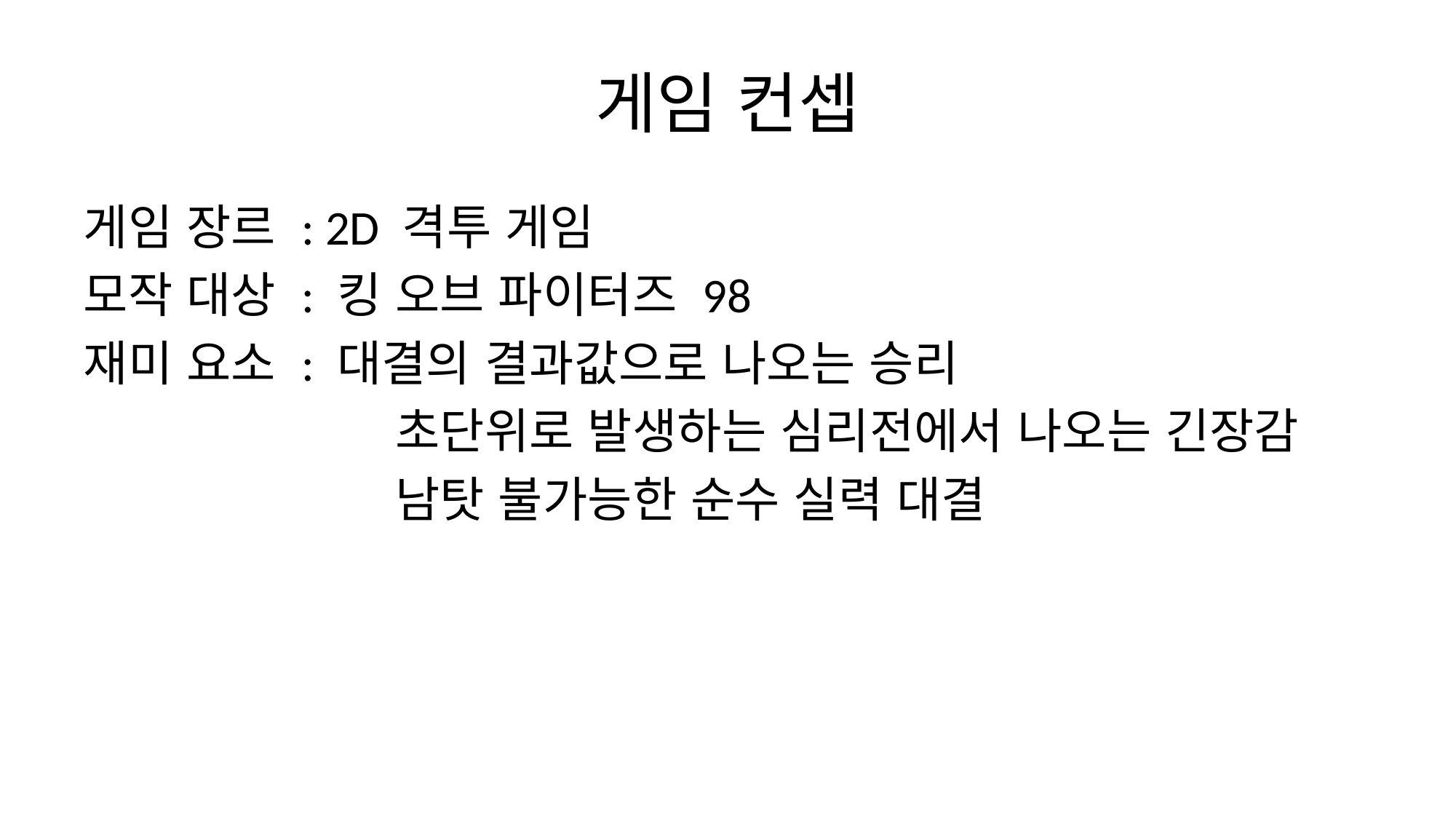

# 게임 컨셉
게임 장르 : 2D 격투 게임
모작 대상 : 킹 오브 파이터즈 98
재미 요소 : 대결의 결과값으로 나오는 승리
                      초단위로 발생하는 심리전에서 나오는 긴장감
                      남탓 불가능한 순수 실력 대결